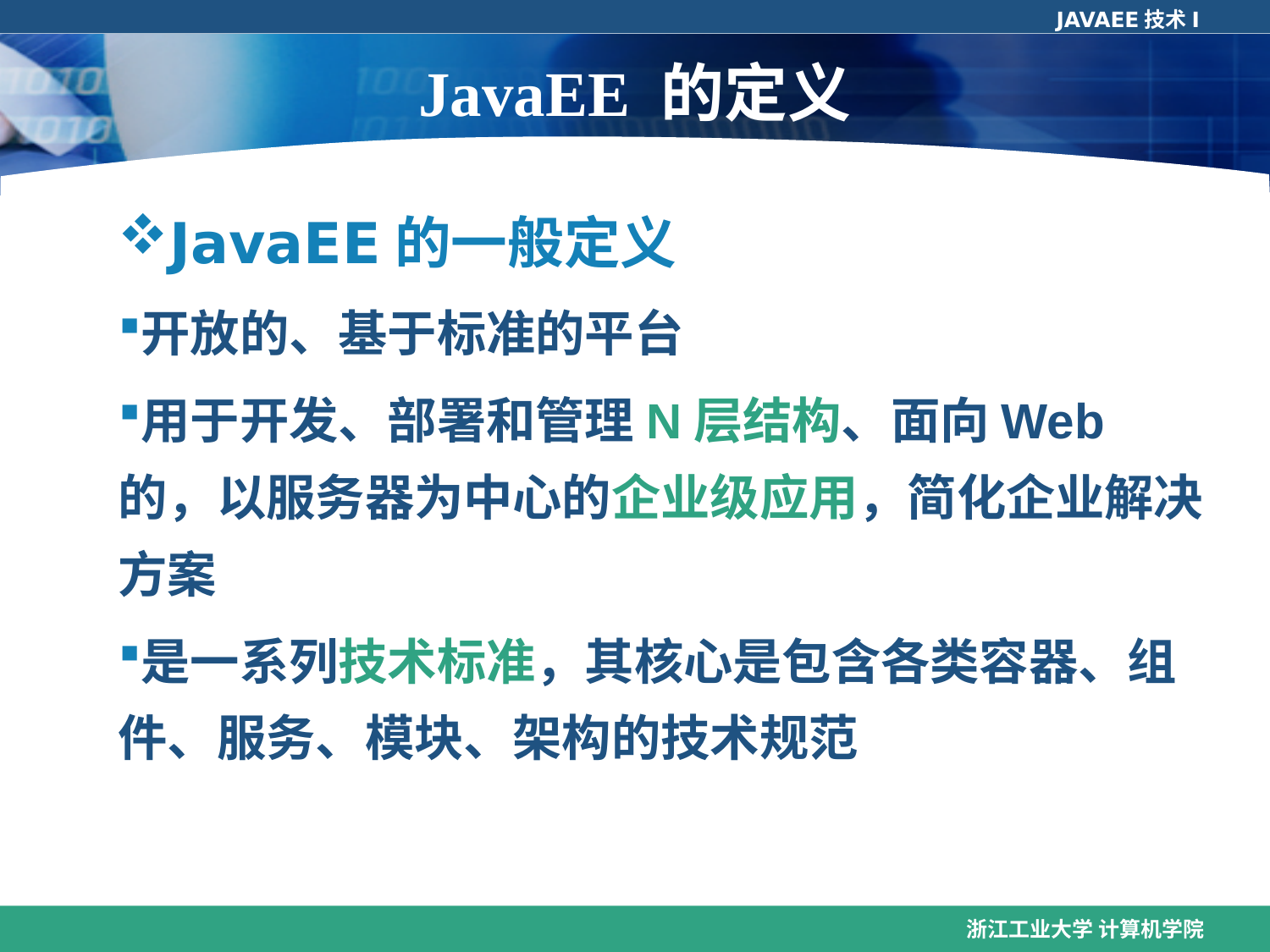

# JavaEE 的定义
JavaEE的一般定义
开放的、基于标准的平台
用于开发、部署和管理N层结构、面向Web的，以服务器为中心的企业级应用，简化企业解决方案
是一系列技术标准，其核心是包含各类容器、组件、服务、模块、架构的技术规范